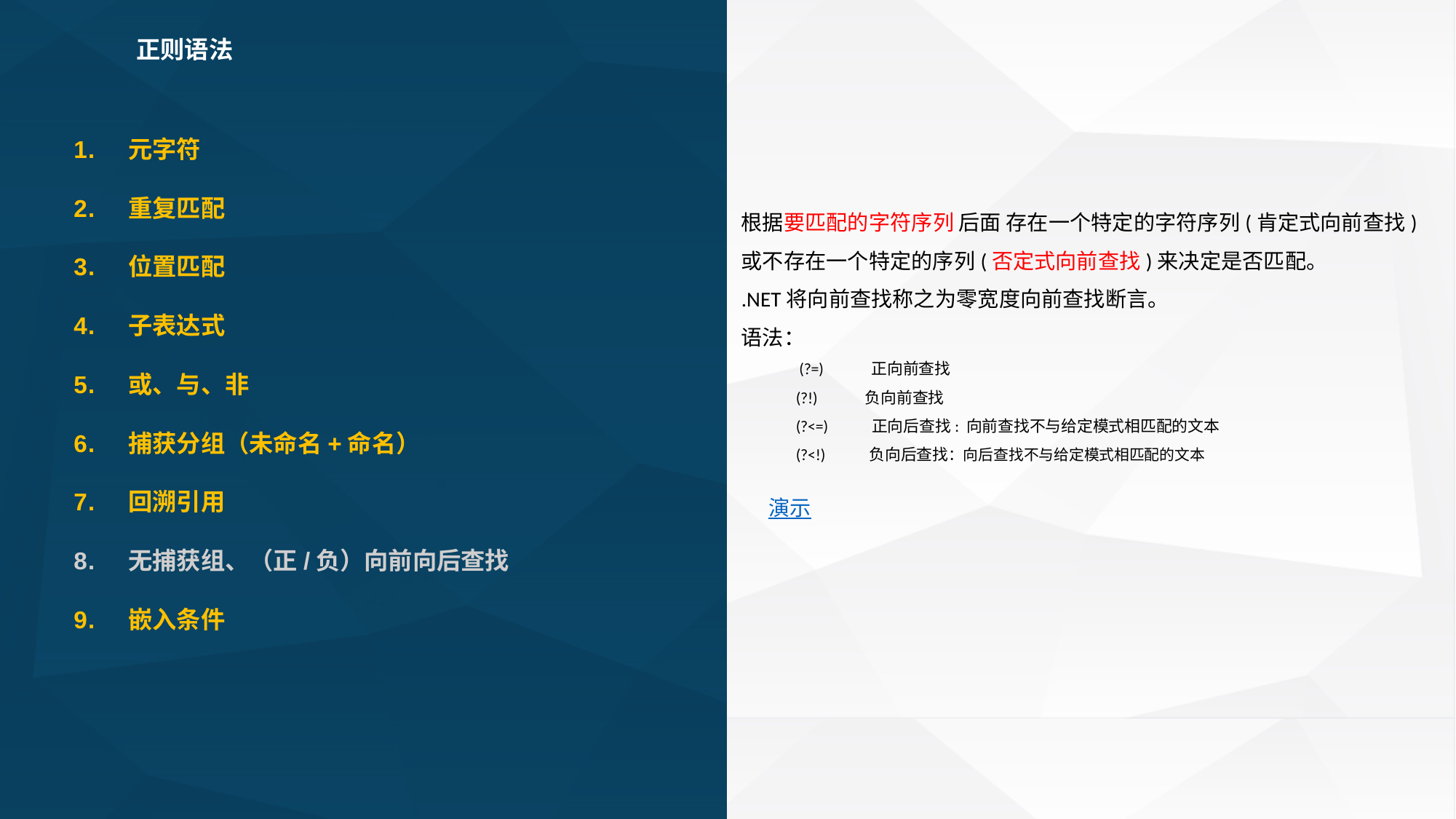

正则语法
根据要匹配的字符序列 后面 存在一个特定的字符序列(肯定式向前查找)或不存在一个特定的序列(否定式向前查找)来决定是否匹配。
.NET将向前查找称之为零宽度向前查找断言。
语法：
 (?=)            正向前查找
(?!)            负向前查找
(?<=)           正向后查找: 向前查找不与给定模式相匹配的文本
(?<!)           负向后查找：向后查找不与给定模式相匹配的文本
演示

元字符
重复匹配
位置匹配
子表达式
或、与、非
捕获分组（未命名+命名）
回溯引用
无捕获组、（正/负）向前向后查找
嵌入条件